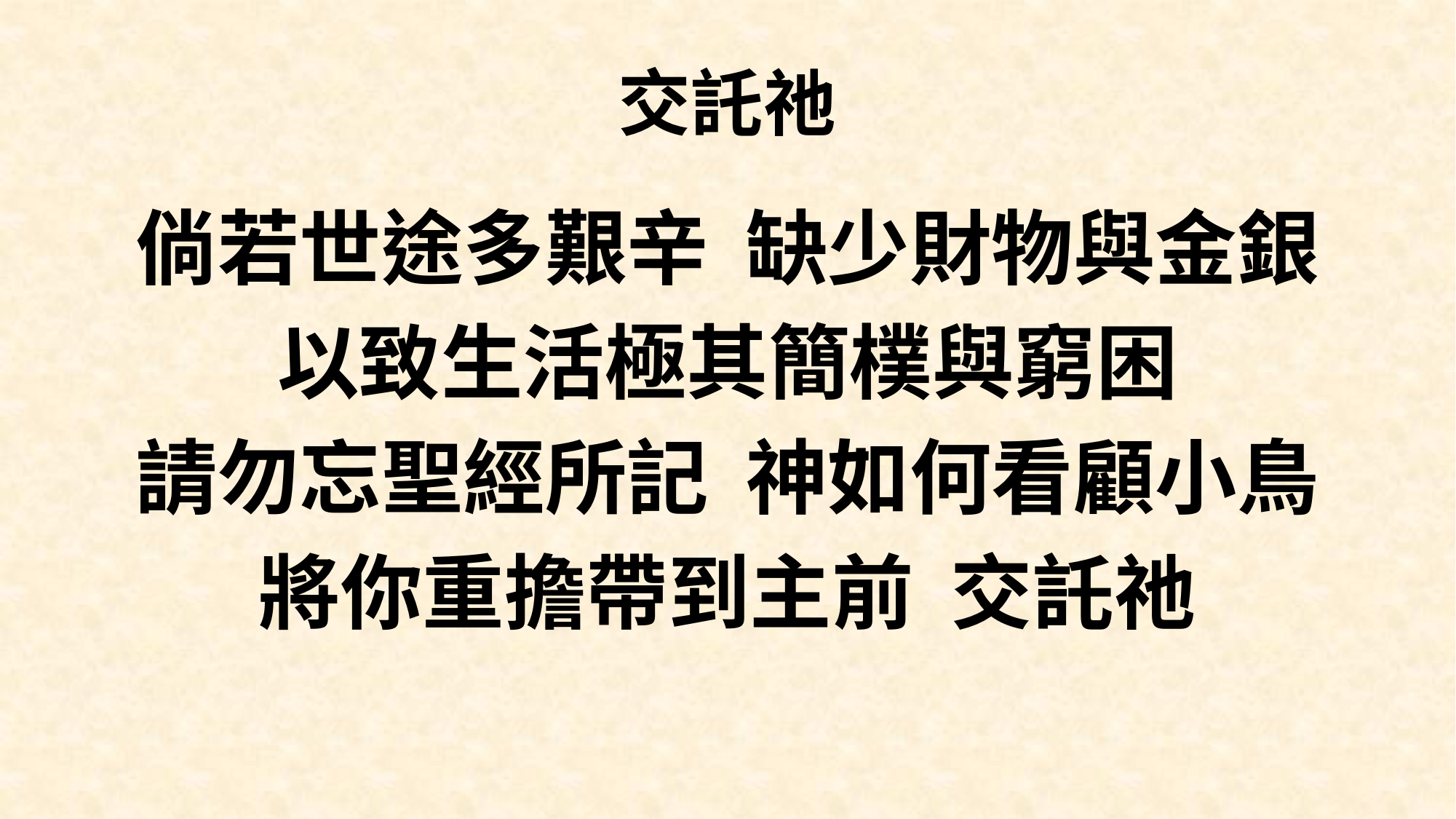

# 交託祂
倘若世途多艱辛  缺少財物與金銀
以致生活極其簡樸與窮困
請勿忘聖經所記  神如何看顧小鳥
將你重擔帶到主前  交託祂